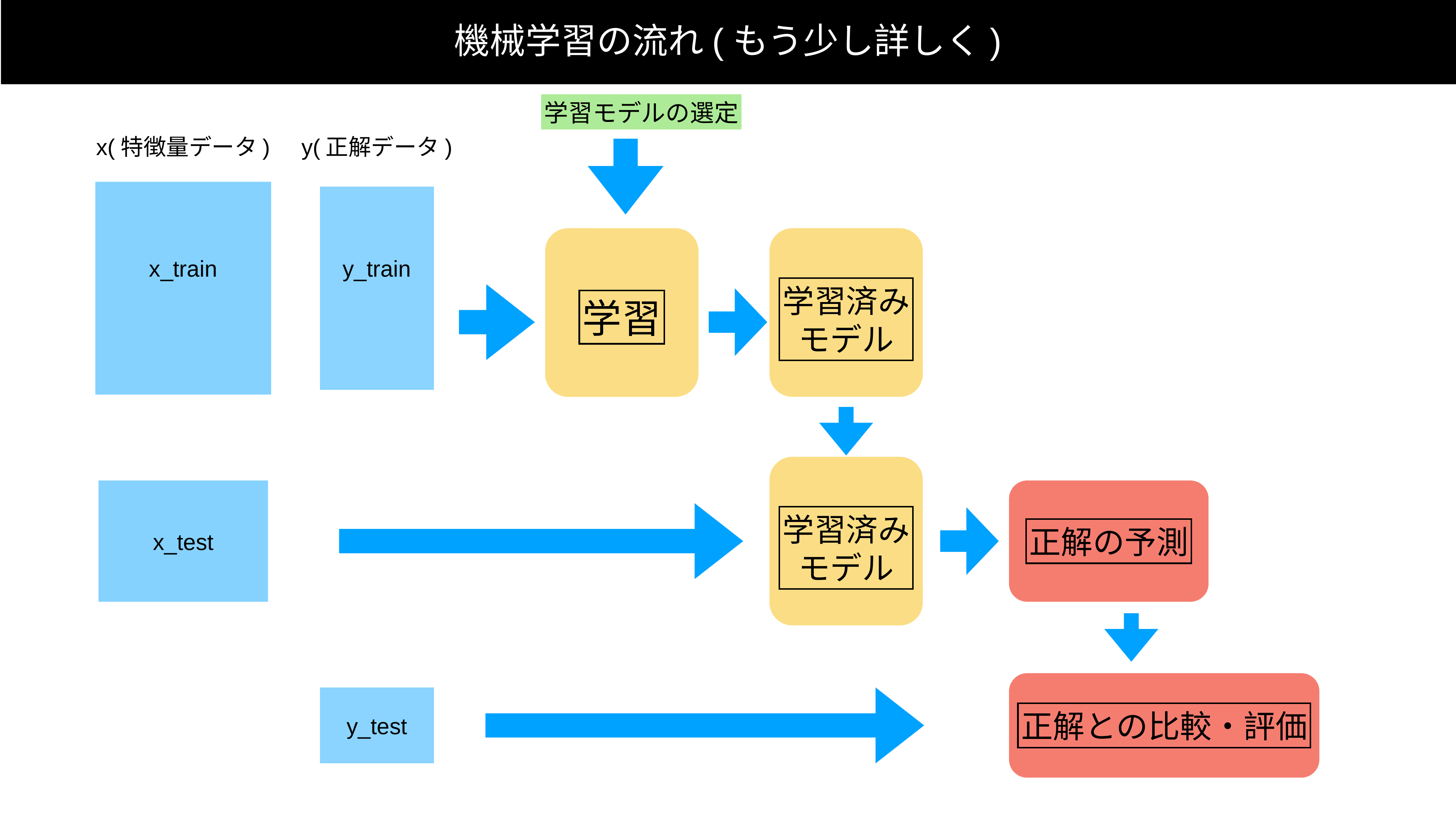

機械学習の流れ(もう少し詳しく)
学習モデルの選定
x(特徴量データ)
y(正解データ)

x_train
y_train
学習済み
モデル

学習

学習済み
モデル

正解の予測
x_test

正解との比較・評価
y_test